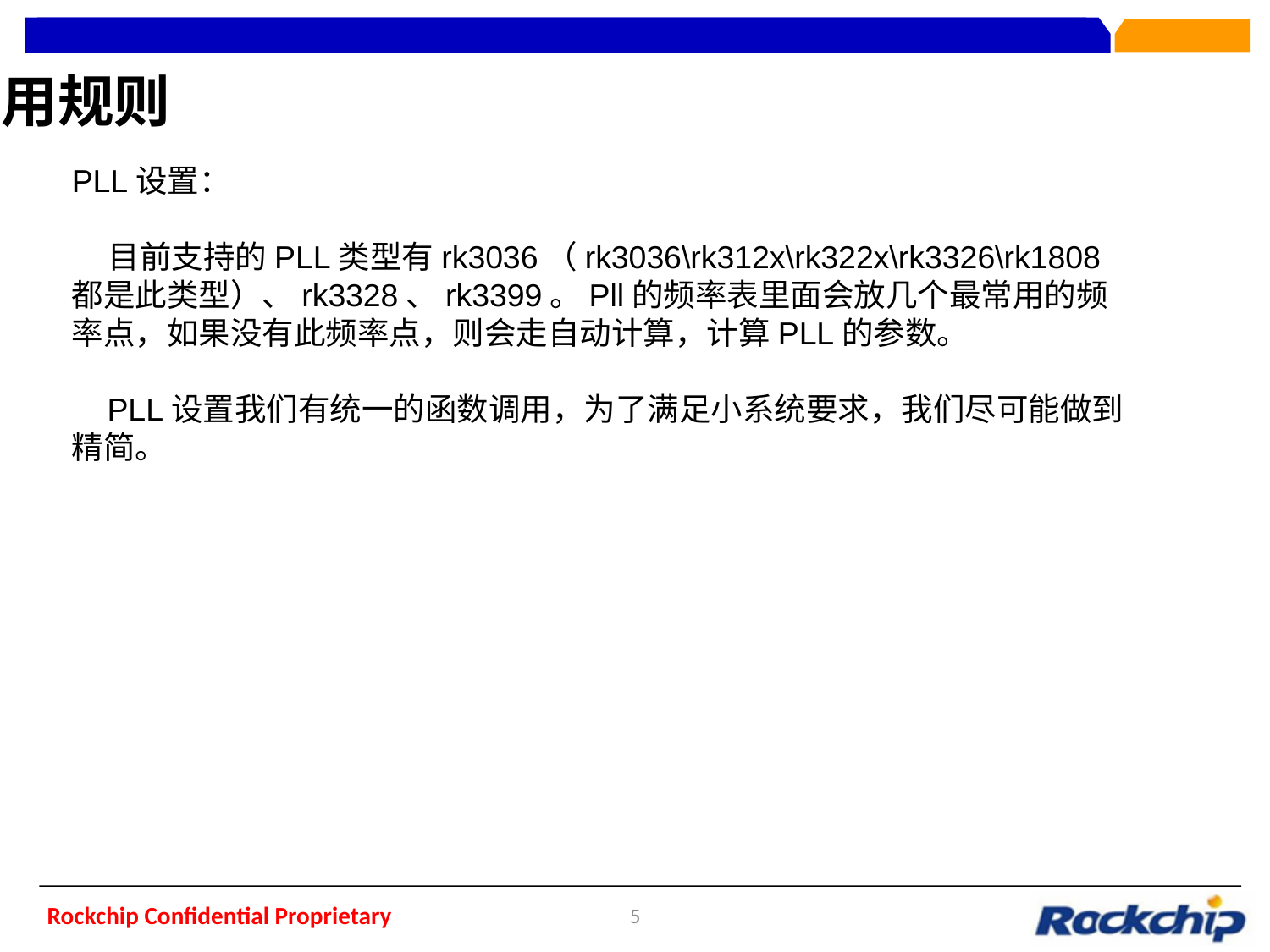

使用规则
PLL设置：

    目前支持的PLL类型有rk3036（rk3036\rk312x\rk322x\rk3326\rk1808都是此类型）、rk3328、rk3399。Pll的频率表里面会放几个最常用的频率点，如果没有此频率点，则会走自动计算，计算PLL的参数。

    PLL设置我们有统一的函数调用，为了满足小系统要求，我们尽可能做到精简。